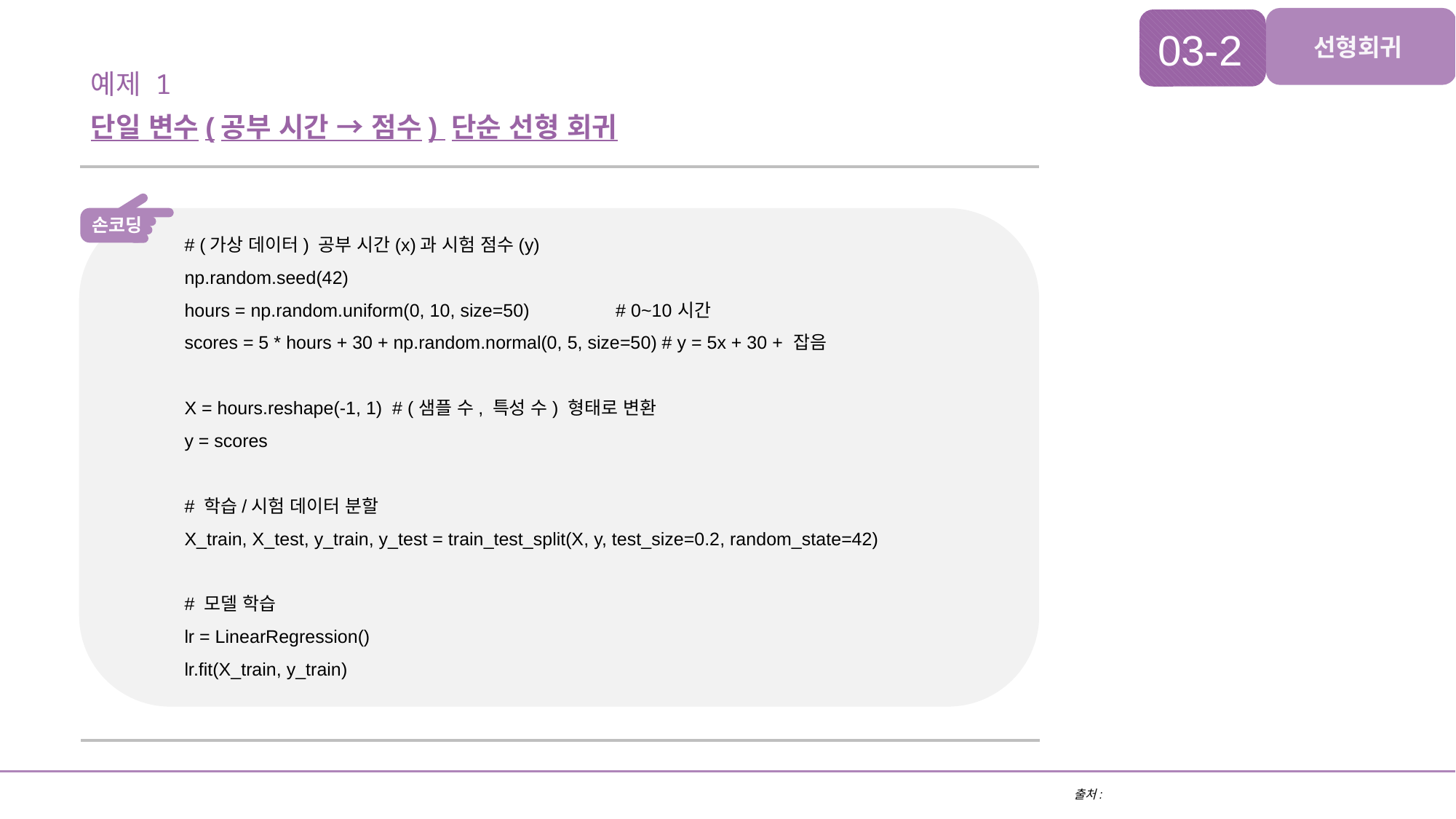

03-2
선형회귀
예제 1
단일 변수(공부 시간 → 점수) 단순 선형 회귀

손코딩
# (가상 데이터) 공부 시간(x)과 시험 점수(y)
np.random.seed(42)
hours = np.random.uniform(0, 10, size=50)                 # 0~10시간
scores = 5 * hours + 30 + np.random.normal(0, 5, size=50) # y = 5x + 30 + 잡음

X = hours.reshape(-1, 1)  # (샘플 수, 특성 수) 형태로 변환
y = scores

# 학습/시험 데이터 분할
X_train, X_test, y_train, y_test = train_test_split(X, y, test_size=0.2, random_state=42)

# 모델 학습
lr = LinearRegression()
lr.fit(X_train, y_train)

출처: